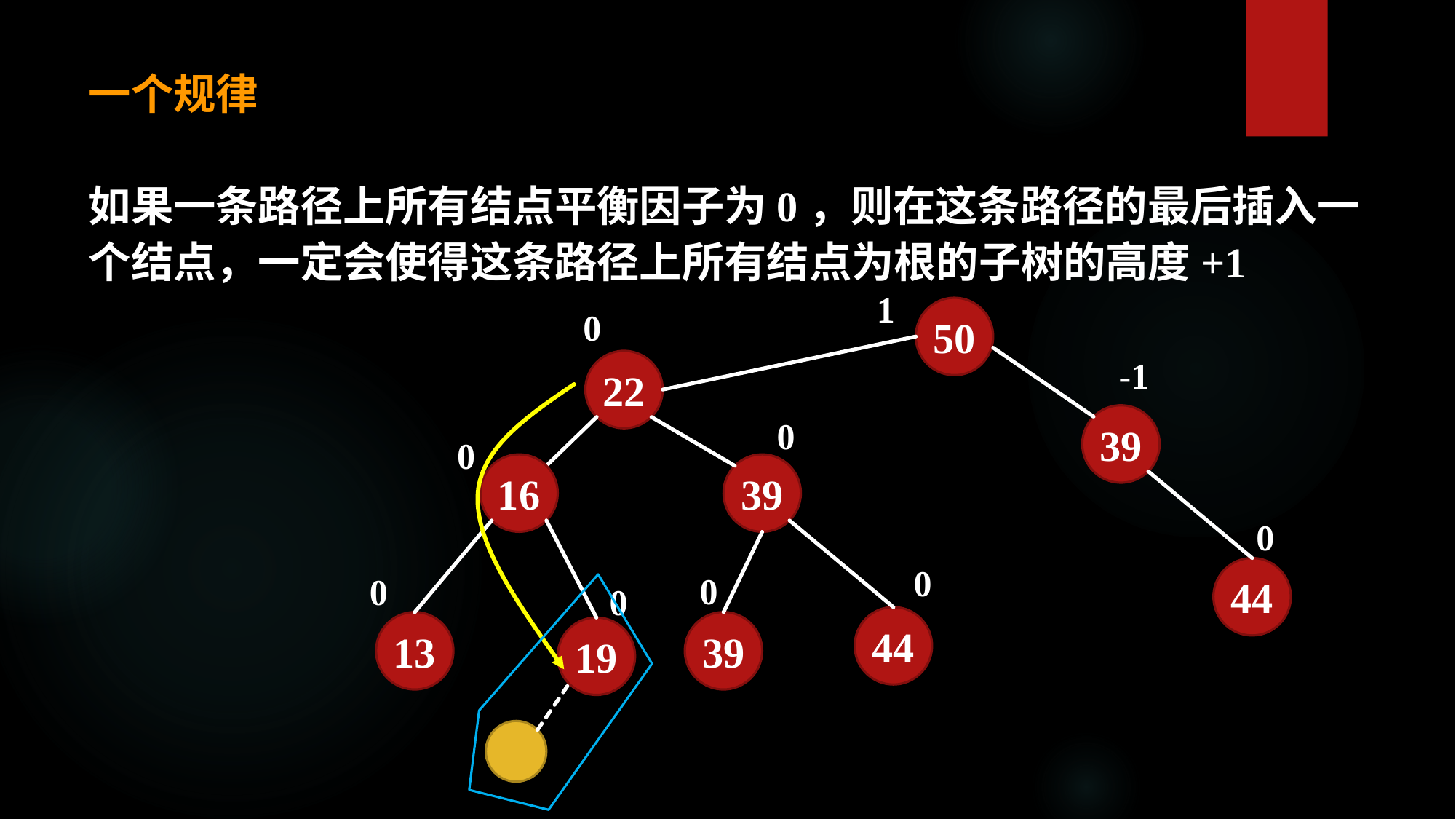

一个规律

如果一条路径上所有结点平衡因子为0，则在这条路径的最后插入一个结点，一定会使得这条路径上所有结点为根的子树的高度+1

1
50
0
-1
22

39
0
0
16
39
0
0
44
0
0
0

44
13
39
19